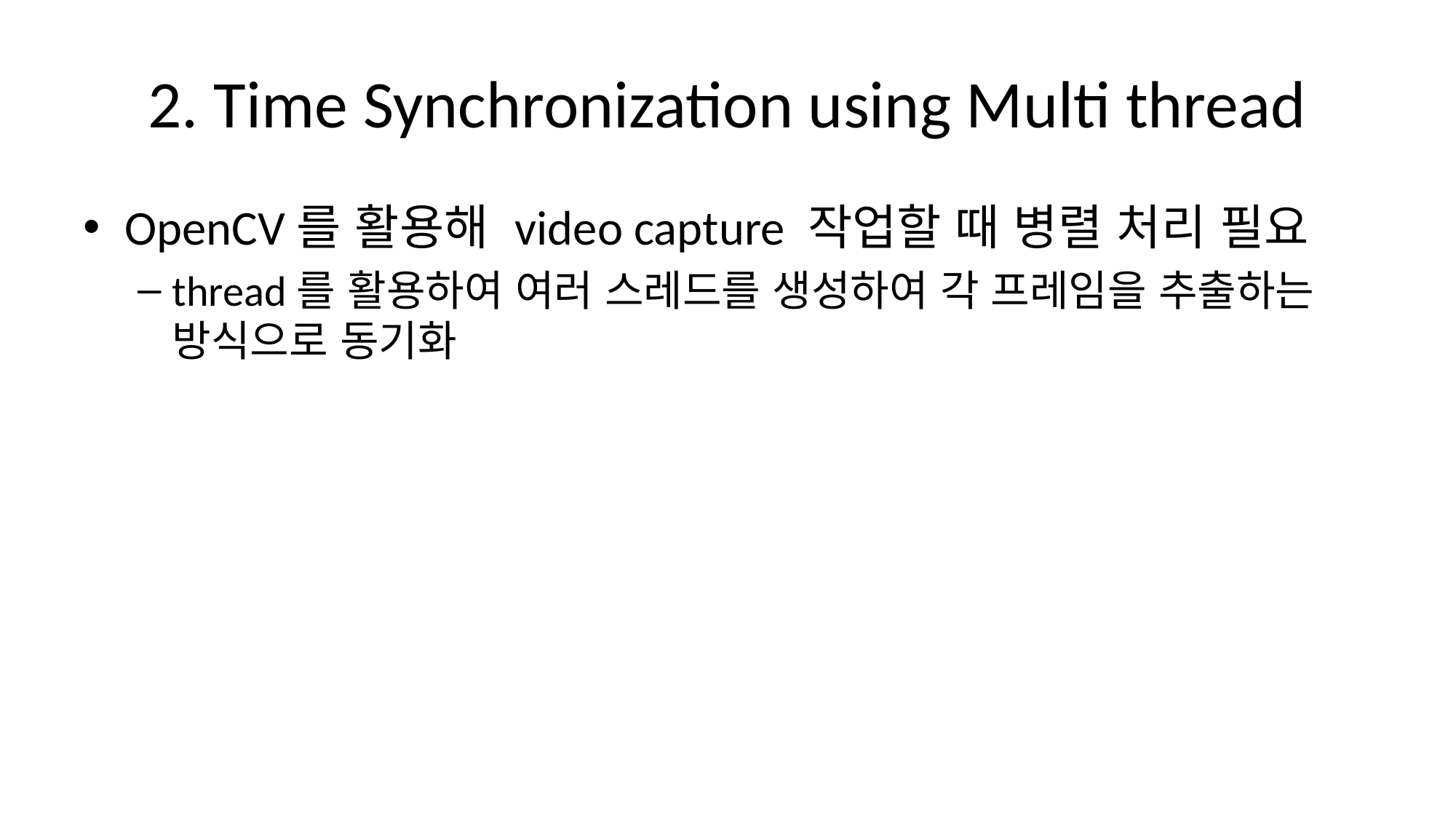

# 2. Time Synchronization using Multi thread
OpenCV를 활용해 video capture 작업할 때 병렬 처리 필요
thread를 활용하여 여러 스레드를 생성하여 각 프레임을 추출하는 방식으로 동기화